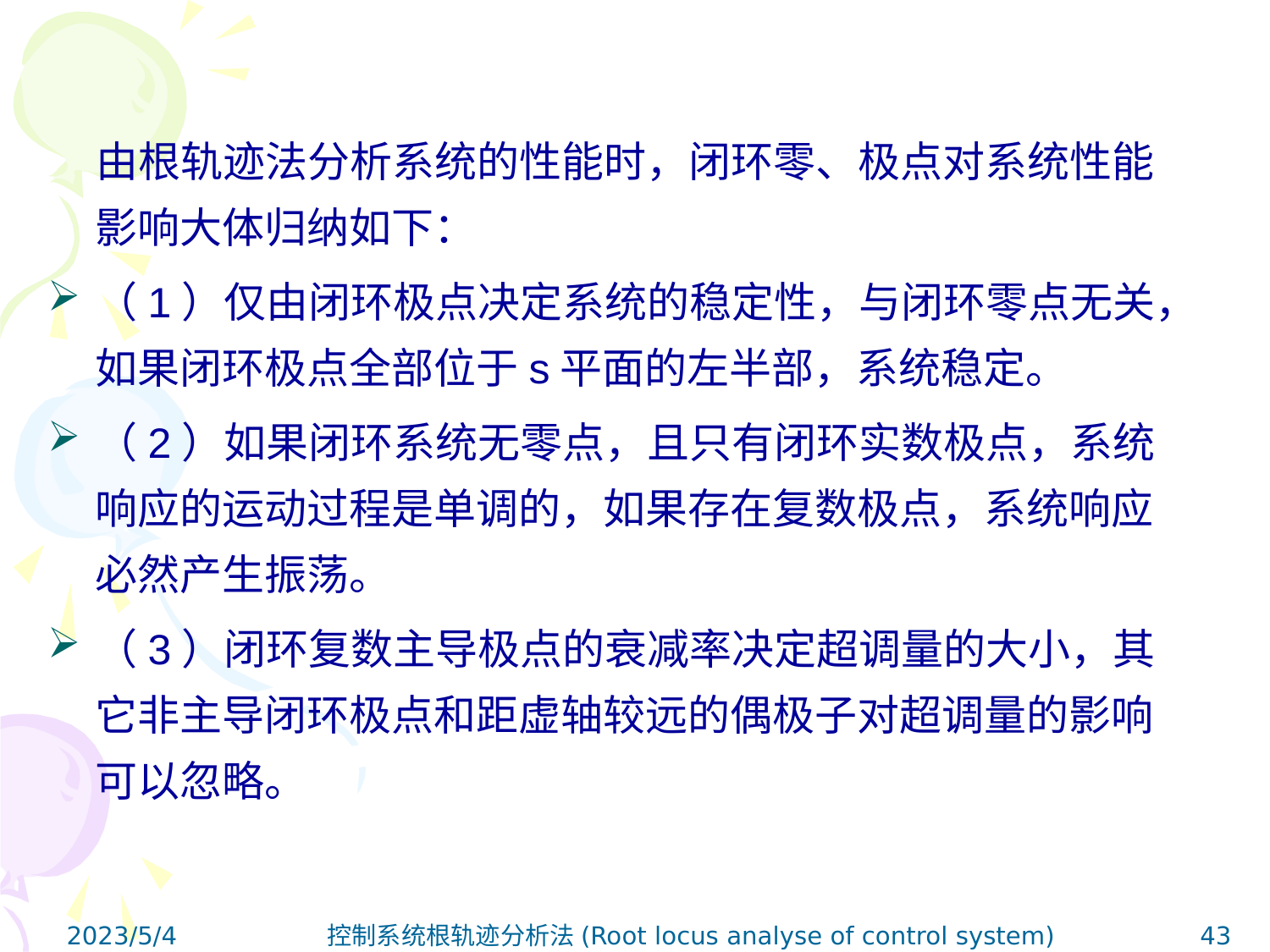

由根轨迹法分析系统的性能时，闭环零、极点对系统性能影响大体归纳如下：
（1）仅由闭环极点决定系统的稳定性，与闭环零点无关，如果闭环极点全部位于s平面的左半部，系统稳定。
（2）如果闭环系统无零点，且只有闭环实数极点，系统响应的运动过程是单调的，如果存在复数极点，系统响应必然产生振荡。
（3）闭环复数主导极点的衰减率决定超调量的大小，其它非主导闭环极点和距虚轴较远的偶极子对超调量的影响可以忽略。
2023/5/4
控制系统根轨迹分析法(Root locus analyse of control system)
43